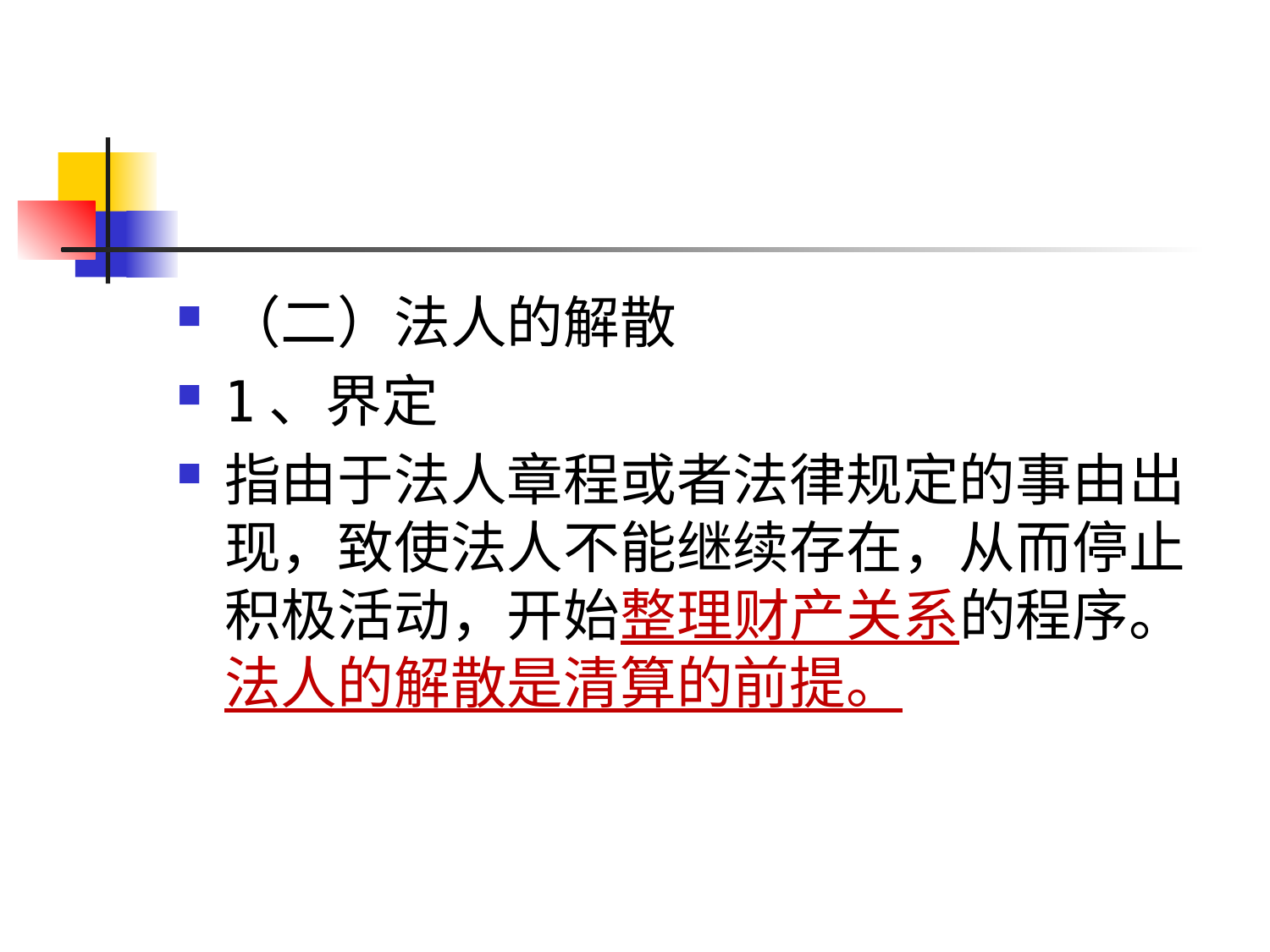

#
（二）法人的解散
1、界定
指由于法人章程或者法律规定的事由出现，致使法人不能继续存在，从而停止积极活动，开始整理财产关系的程序。法人的解散是清算的前提。